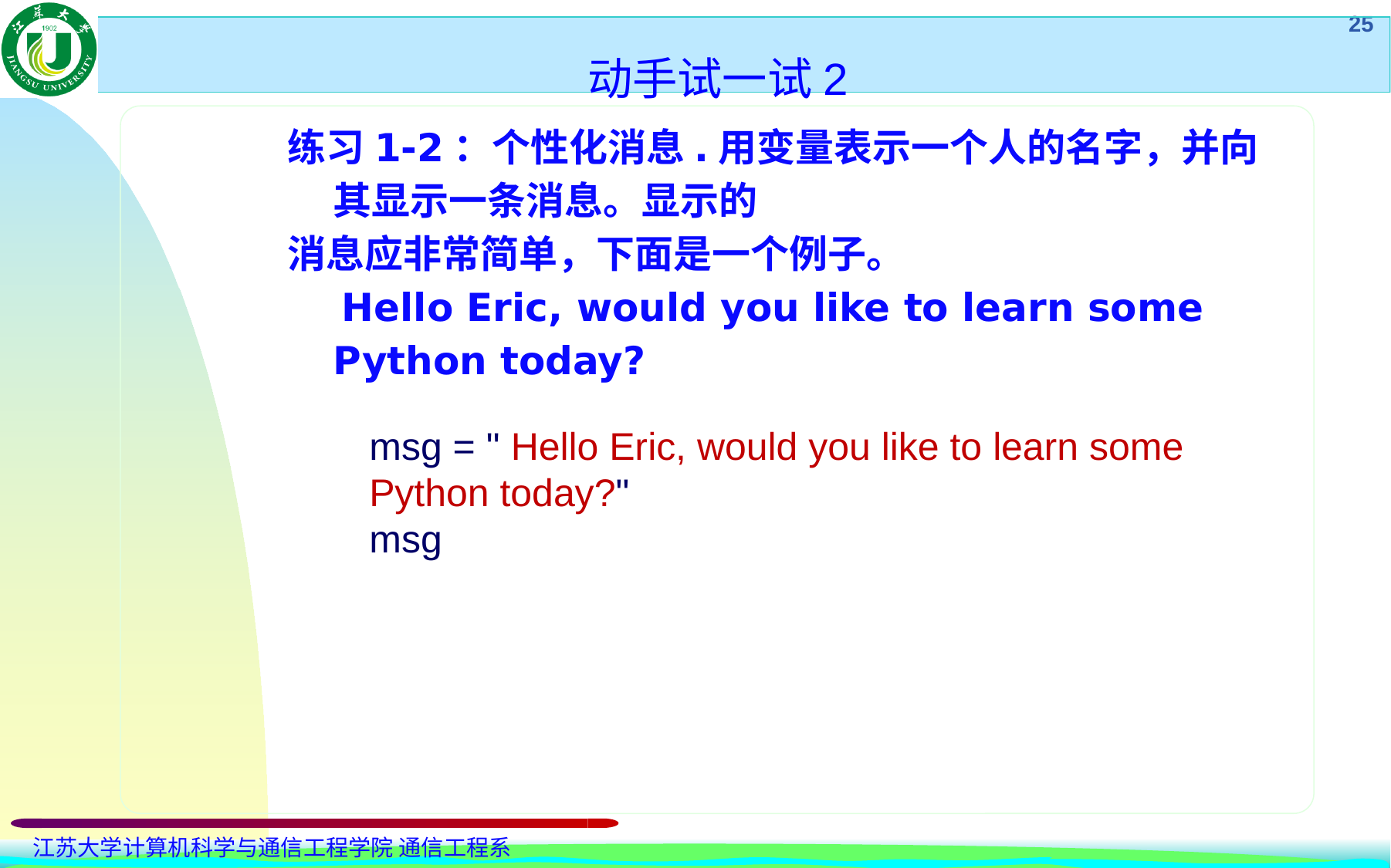

动手试一试2
练习1-2：个性化消息.用变量表示一个人的名字，并向其显示一条消息。显示的
消息应非常简单，下面是一个例子。
    Hello Eric, would you like to learn some Python today?
msg = " Hello Eric, would you like to learn some Python today?"
msg